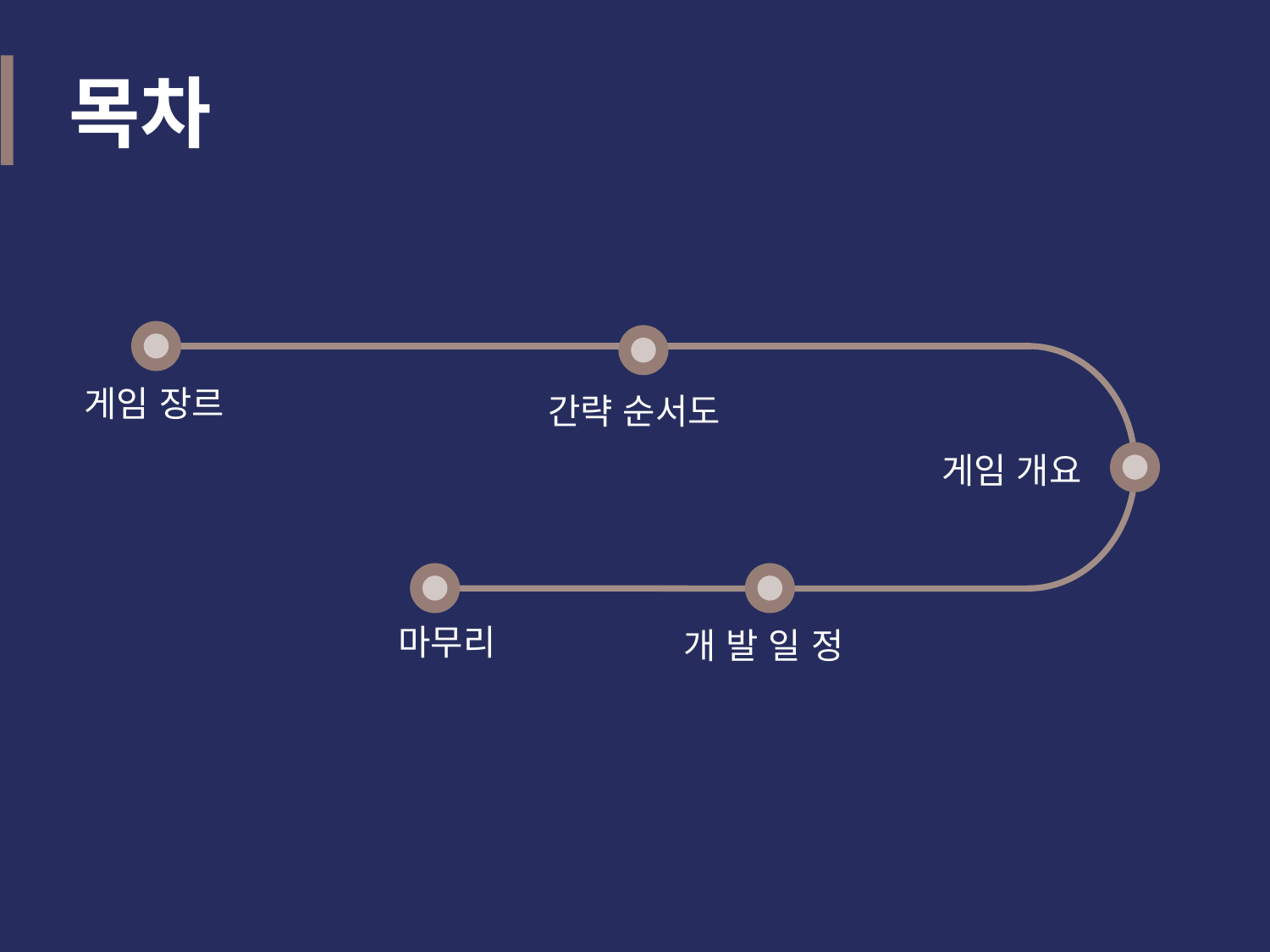

목차

게임 장르
간략 순서도
게임 개요

   마무리
개 발 일 정